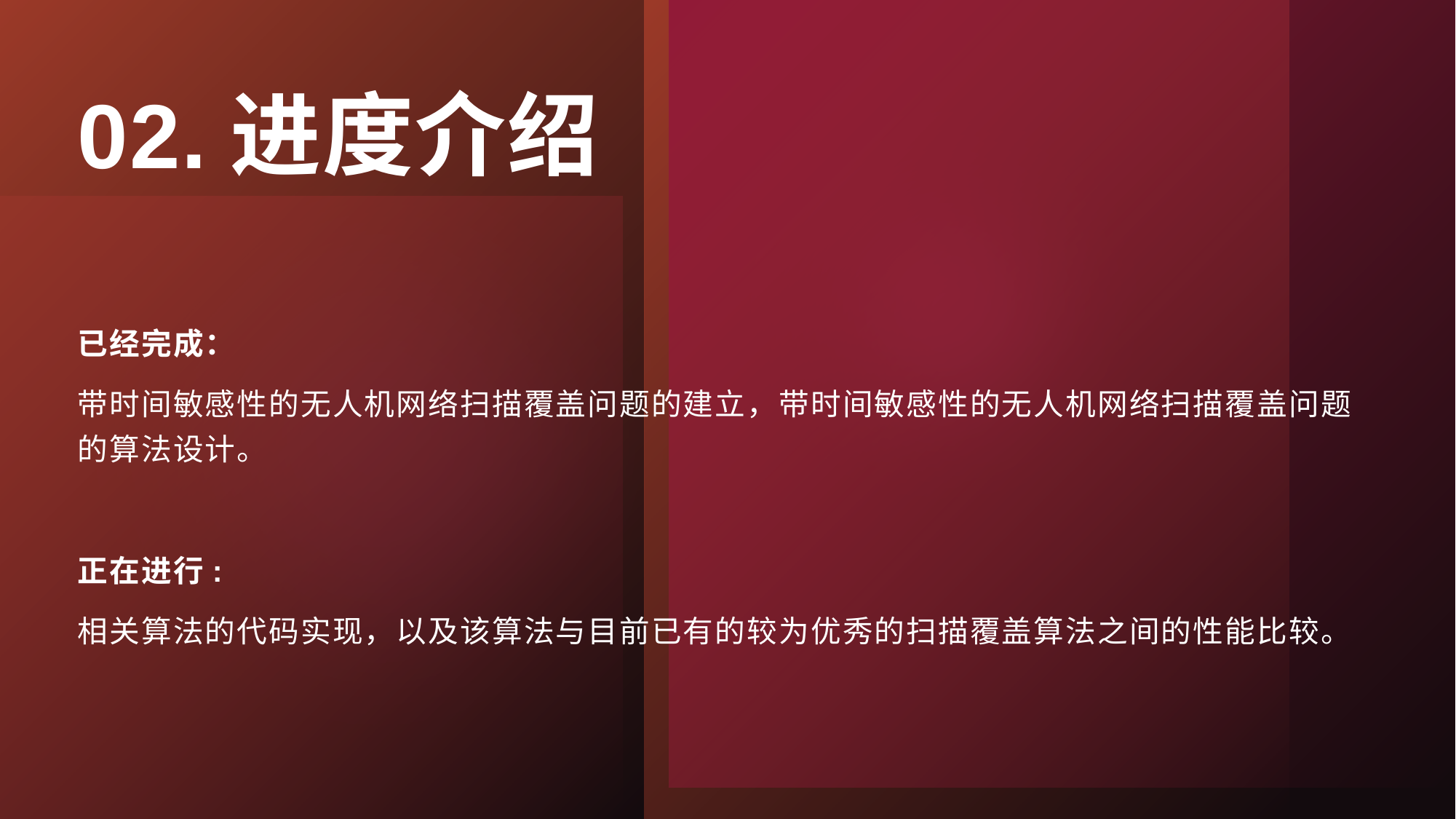

# 02.进度介绍
已经完成：
带时间敏感性的无人机网络扫描覆盖问题的建立，带时间敏感性的无人机网络扫描覆盖问题的算法设计。

正在进行:
相关算法的代码实现，以及该算法与目前已有的较为优秀的扫描覆盖算法之间的性能比较。